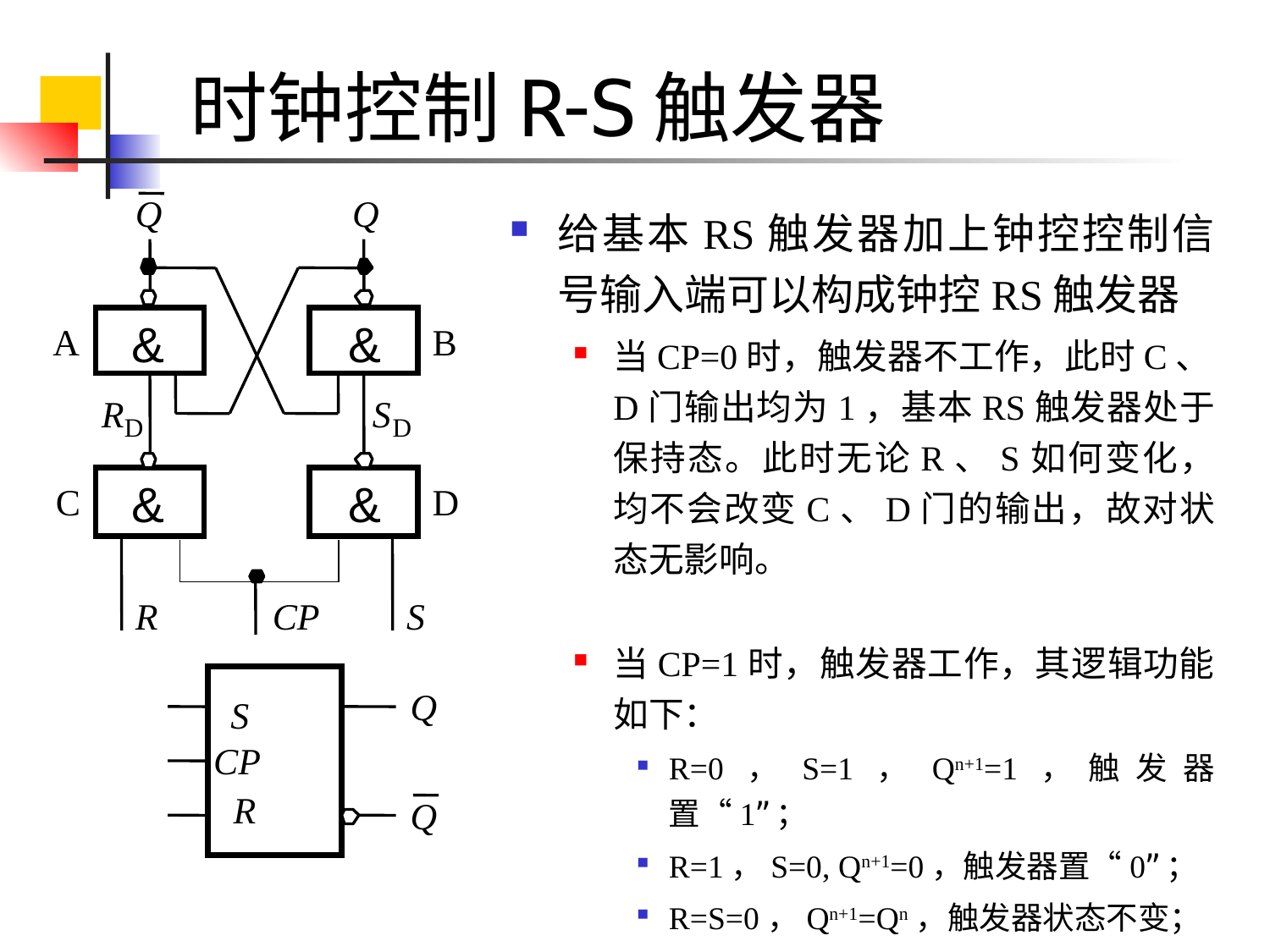

# 时钟控制R-S触发器
Q
Q

&
&
A
B

R
S
D
D

&
&
C
D

R
CP
S
给基本RS触发器加上钟控控制信号输入端可以构成钟控RS触发器
当CP=0时，触发器不工作，此时C、D门输出均为1，基本RS触发器处于保持态。此时无论R、S如何变化，均不会改变C、D门的输出，故对状态无影响。

当CP=1时，触发器工作，其逻辑功能如下：
R=0，S=1，Qn+1=1，触发器置“1”；
R=1，S=0, Qn+1=0，触发器置“0”；
R=S=0，Qn+1=Qn，触发器状态不变；
R=S=1，触发器失效，工作时不允许。

Q

S

CP

R
Q